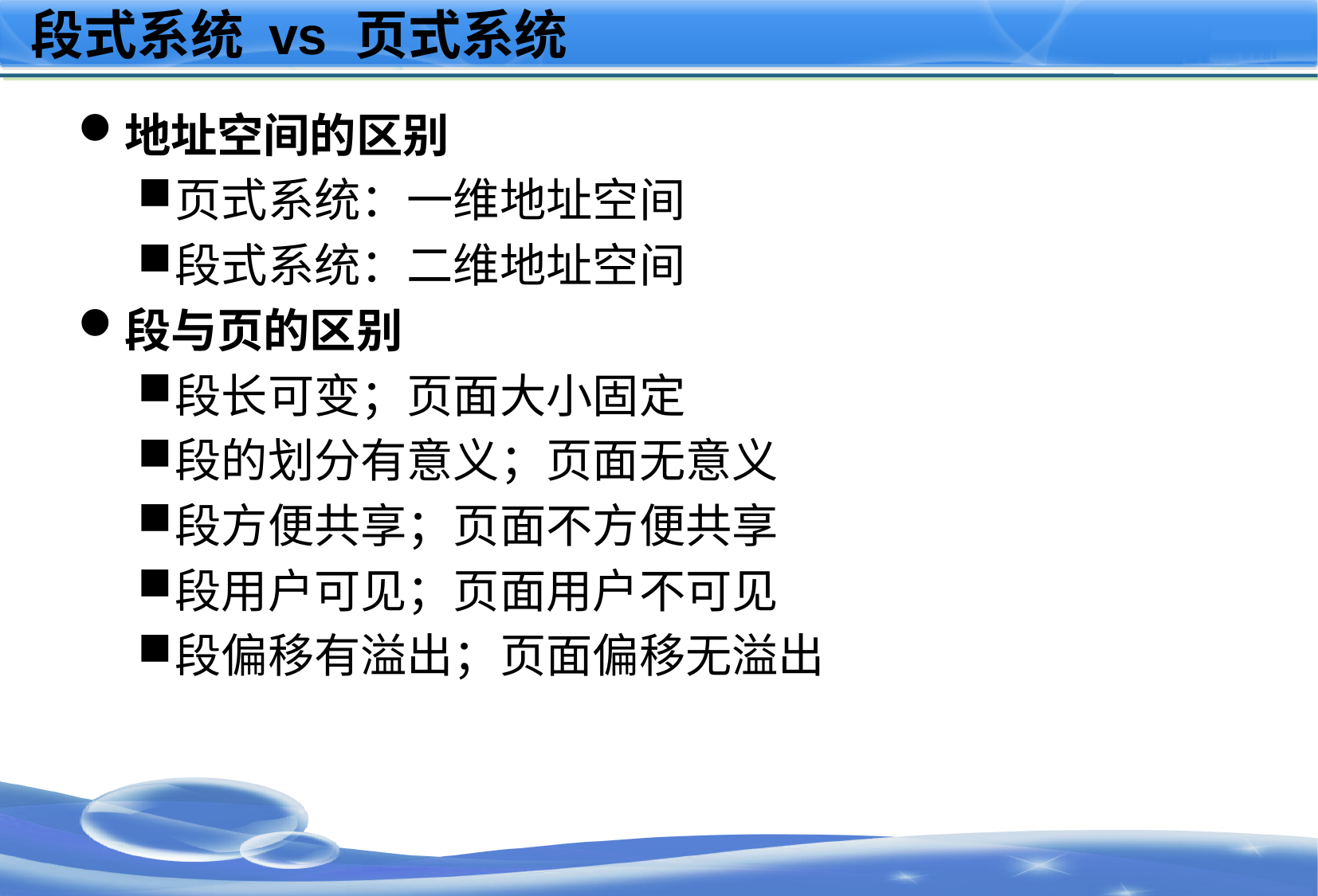

# 段式系统 vs 页式系统
地址空间的区别
页式系统：一维地址空间
段式系统：二维地址空间
段与页的区别
段长可变；页面大小固定
段的划分有意义；页面无意义
段方便共享；页面不方便共享
段用户可见；页面用户不可见
段偏移有溢出；页面偏移无溢出